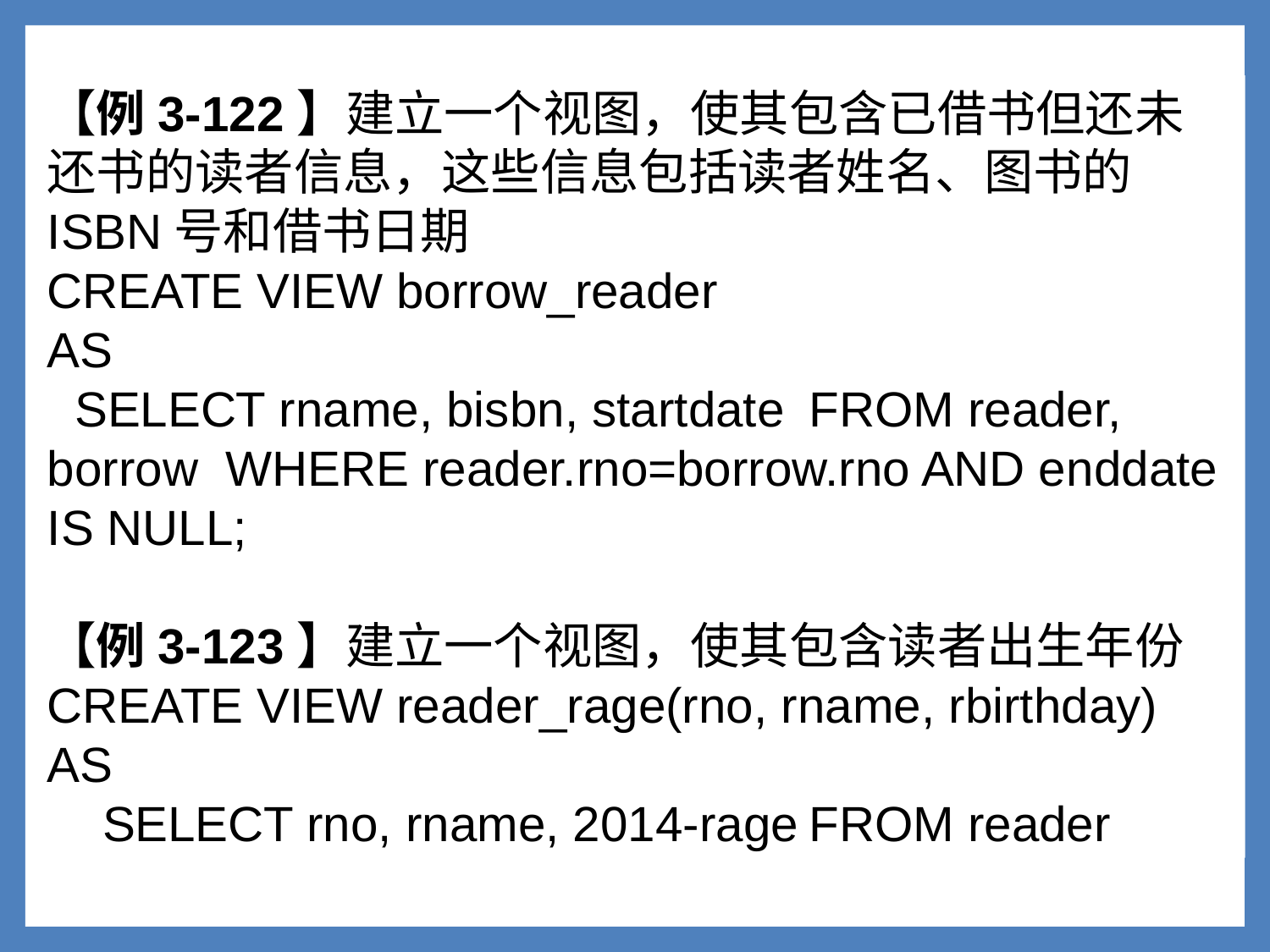

【例3-122】建立一个视图，使其包含已借书但还未还书的读者信息，这些信息包括读者姓名、图书的ISBN号和借书日期
CREATE VIEW borrow_reader
AS
  SELECT rname, bisbn, startdate 	FROM reader, borrow  WHERE reader.rno=borrow.rno AND enddate IS NULL;

【例3-123】建立一个视图，使其包含读者出生年份
CREATE VIEW reader_rage(rno, rname, rbirthday)
AS
    SELECT rno, rname, 2014-rage	FROM reader

1